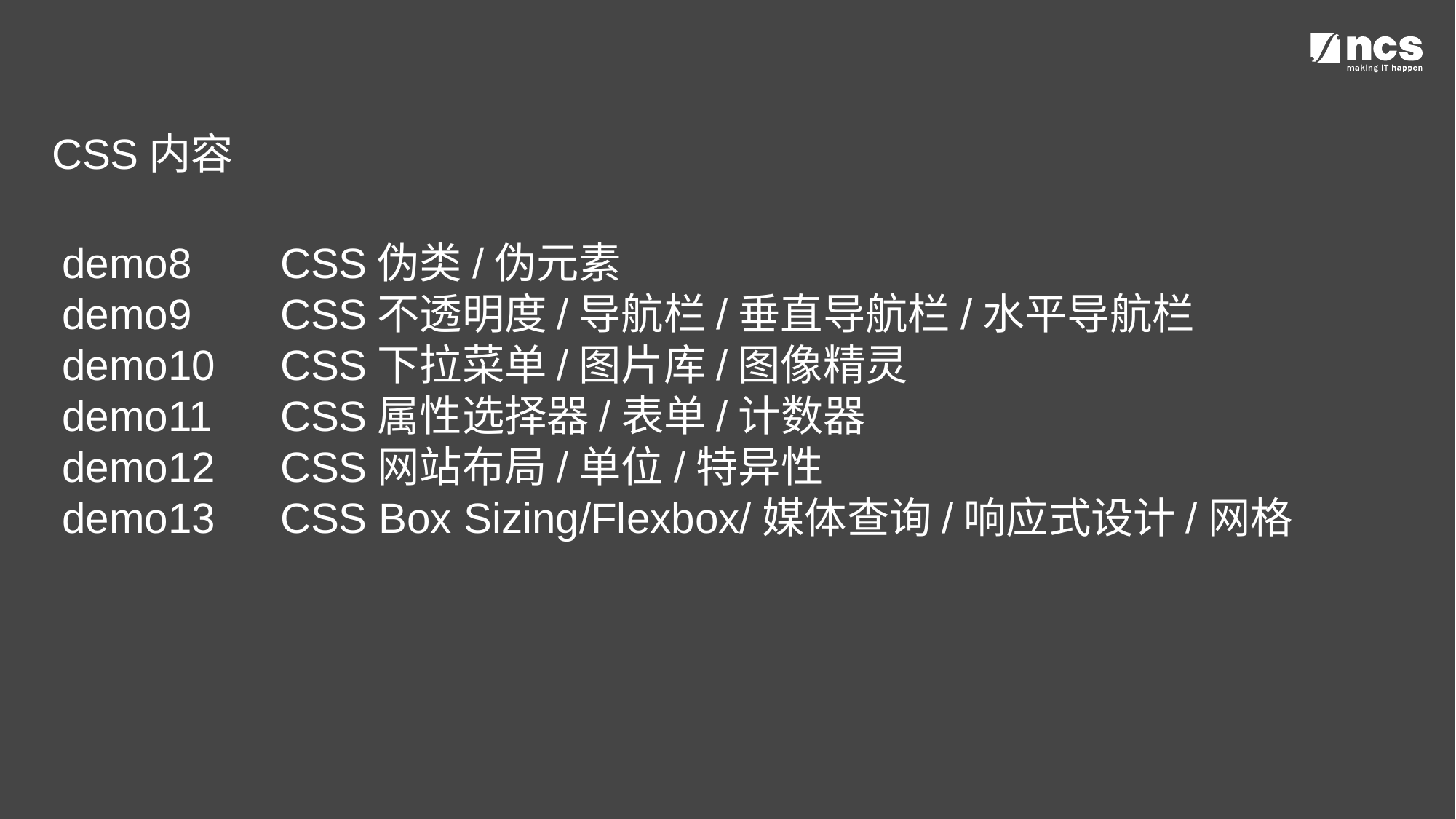

CSS内容
demo8	CSS伪类/伪元素
demo9	CSS不透明度/导航栏/垂直导航栏/水平导航栏
demo10	CSS下拉菜单/图片库/图像精灵
demo11	CSS属性选择器/表单/计数器
demo12	CSS网站布局/单位/特异性
demo13	CSS Box Sizing/Flexbox/媒体查询/响应式设计/网格